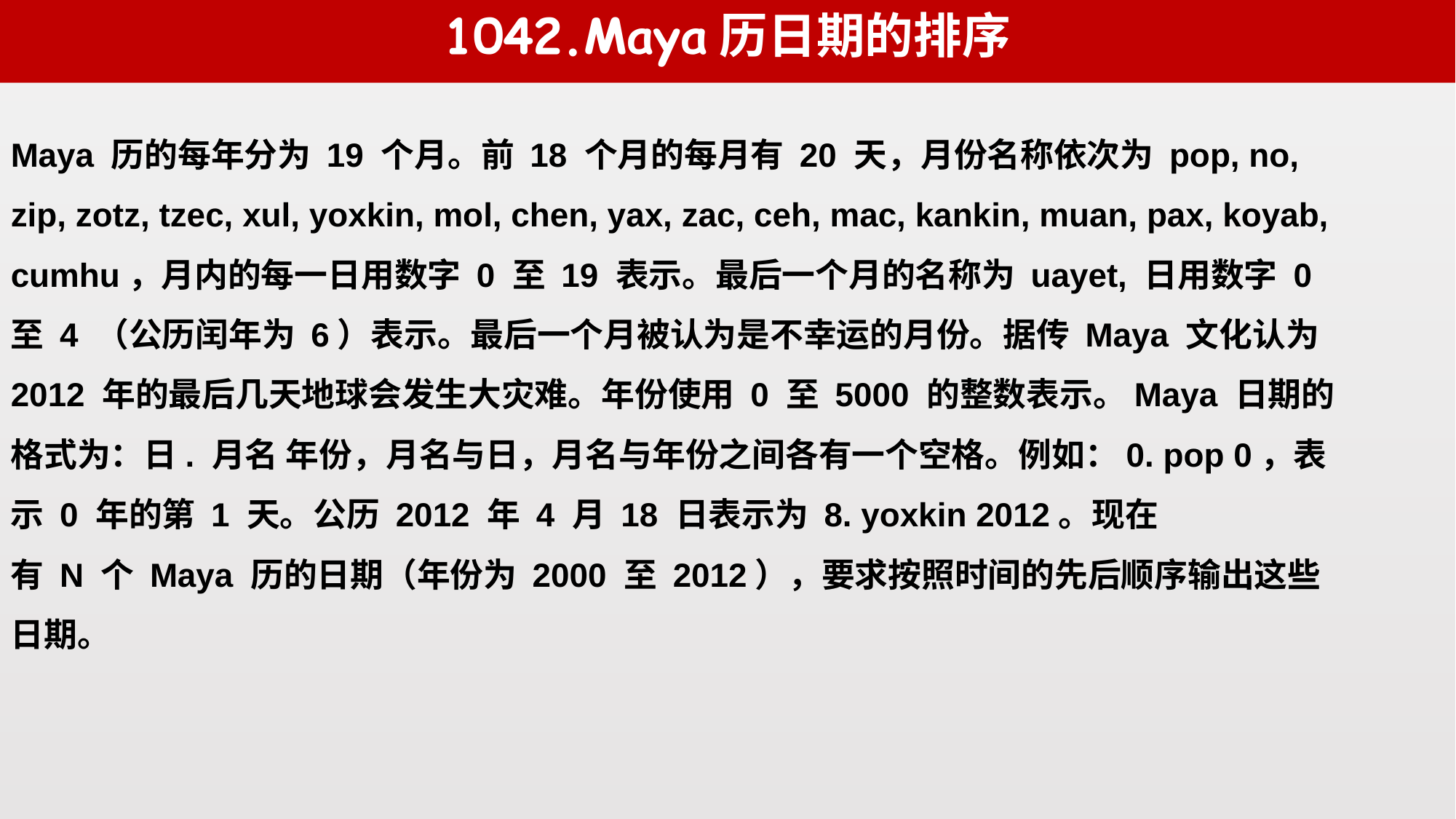

1042.Maya历日期的排序
Maya 历的每年分为 19 个月。前 18 个月的每月有 20 天，月份名称依次为 pop, no, zip, zotz, tzec, xul, yoxkin, mol, chen, yax, zac, ceh, mac, kankin, muan, pax, koyab, cumhu，月内的每一日用数字 0 至 19 表示。最后一个月的名称为 uayet, 日用数字 0 至 4 （公历闰年为 6）表示。最后一个月被认为是不幸运的月份。据传 Maya 文化认为 2012 年的最后几天地球会发生大灾难。年份使用 0 至 5000 的整数表示。Maya 日期的格式为：日. 月名 年份，月名与日，月名与年份之间各有一个空格。例如：0. pop 0，表示 0 年的第 1 天。公历 2012 年 4 月 18 日表示为 8. yoxkin 2012。现在有 N 个 Maya 历的日期（年份为 2000 至 2012），要求按照时间的先后顺序输出这些日期。

struct cal{
int d;
int m;
int y;
}node[10000];
//根据年月日排序
bool cmp(cal a,cal b){
    if(a.y!=b.y)
	return a.y<b.y;
	else if(a.m!=b.m)
        return(a.m<b.m);
    else return(a.d<b.d);
}
char moth[19][10] ={"pop","no","zip","zotz","tzec","xul","yoxkin","mol","chen","yax","zac","ceh","mac","kankin","muan","pax","koyab","cumhu","uayet"};
int main(){
    int T,n,i,j;
char c[100];
    cin>>T;
    int temp=0;
    while(T--){
        cin>>n;
        for(i=0;i<n;i++)
          {
          cin>>node[i].d;//输入数字，日，输入非数字（点）之后这个输入完成，点作为间隔
                    getchar();//接收空格，如果不接收空格，c就为空，
               cin>>c;//接收月份
           for(j=0;j<19;j++)
           if(strcmp(c,moth[j])==0){node[i].m=j;break//月份转换成数字
           cin>>node[i].y;//接收年份
           }
         sort(node,node+n,cmp);//排序
    	cout<<"case #"<<temp++<<":"<<endl;
    	for(i=0;i<n;i++)
           {
           cout<<node[i].d<<". ";
           for(j=0;j<19;j++)
           if(node[i].m==j){cout<<moth[j]<<" ";break;}
           cout<<node[i].y<<endl;//按格式输出
           }
    }
return 0;